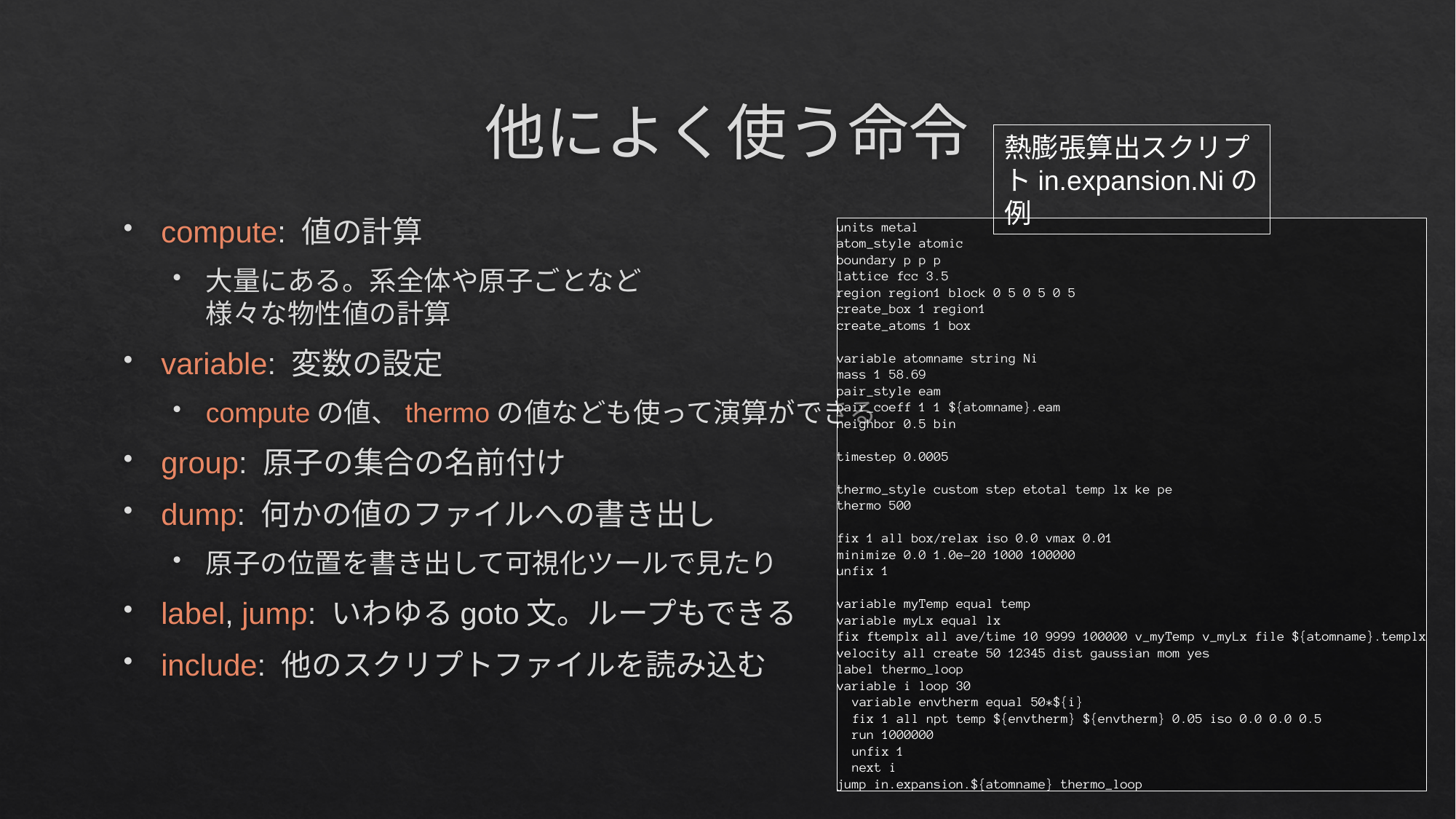

# 他によく使う命令
熱膨張算出スクリプトin.expansion.Niの例
compute: 値の計算
大量にある。系全体や原子ごとなど
様々な物性値の計算
variable: 変数の設定
computeの値、thermoの値なども使って演算ができる
group: 原子の集合の名前付け
dump: 何かの値のファイルへの書き出し
原子の位置を書き出して可視化ツールで見たり
label, jump: いわゆるgoto文。ループもできる
include: 他のスクリプトファイルを読み込む
units metal
atom_style atomic
boundary p p p
lattice fcc 3.5
region region1 block 0 5 0 5 0 5
create_box 1 region1
create_atoms 1 box

variable atomname string Ni
mass 1 58.69
pair_style eam
pair_coeff 1 1 ${atomname}.eam
neighbor 0.5 bin

timestep 0.0005

thermo_style custom step etotal temp lx ke pe
thermo 500

fix 1 all box/relax iso 0.0 vmax 0.01
minimize 0.0 1.0e-20 1000 100000
unfix 1

variable myTemp equal temp
variable myLx equal lx
fix ftemplx all ave/time 10 9999 100000 v_myTemp v_myLx file ${atomname}.templx
velocity all create 50 12345 dist gaussian mom yes
label thermo_loop
variable i loop 30
  variable envtherm equal 50*${i}
  fix 1 all npt temp ${envtherm} ${envtherm} 0.05 iso 0.0 0.0 0.5
  run 1000000
  unfix 1
  next i
jump in.expansion.${atomname} thermo_loop